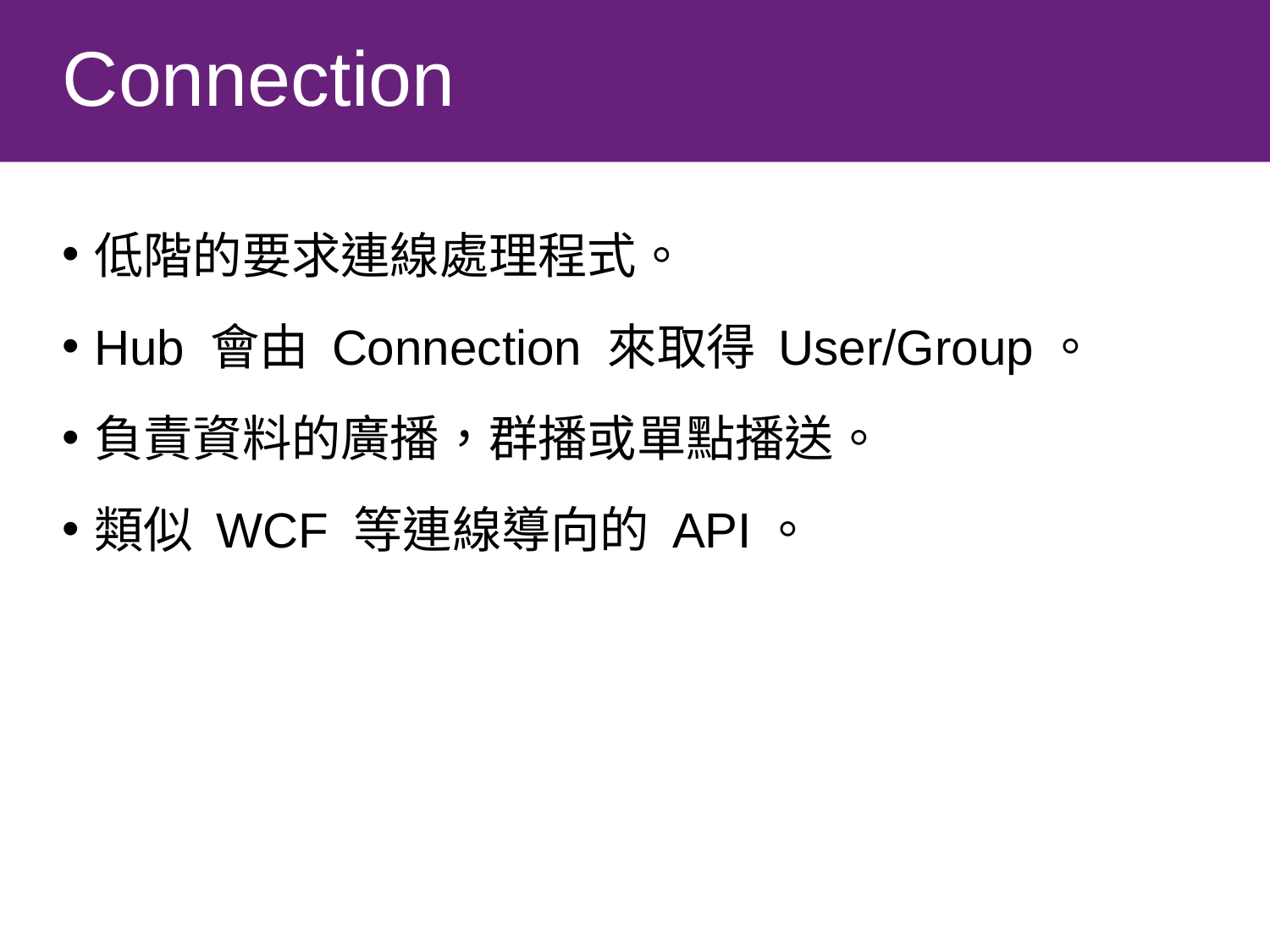

# Connection
低階的要求連線處理程式。
Hub 會由 Connection 來取得 User/Group。
負責資料的廣播，群播或單點播送。
類似 WCF 等連線導向的 API。